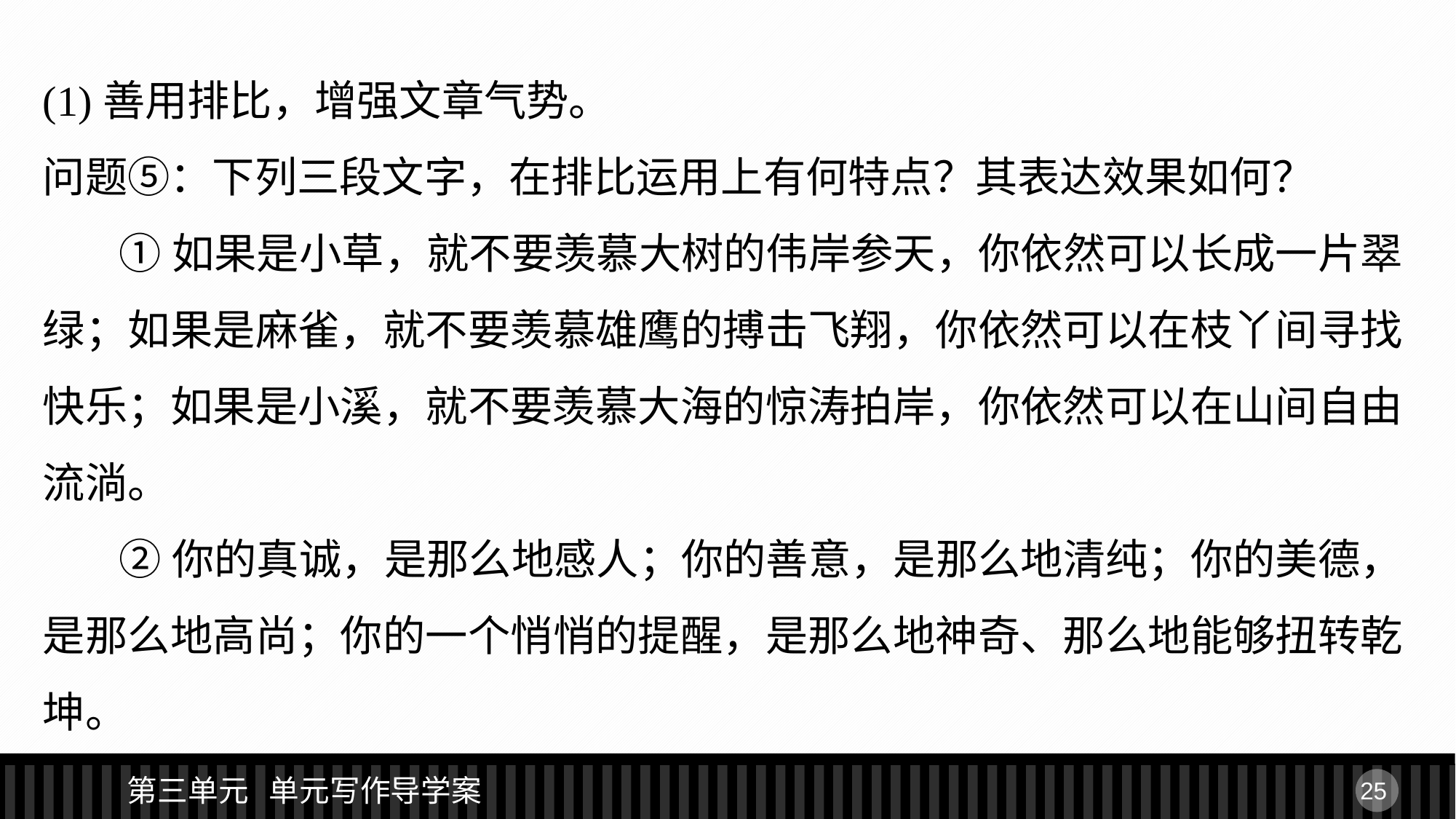

(1)善用排比，增强文章气势。
问题⑤：下列三段文字，在排比运用上有何特点？其表达效果如何？
        ①如果是小草，就不要羡慕大树的伟岸参天，你依然可以长成一片翠绿；如果是麻雀，就不要羡慕雄鹰的搏击飞翔，你依然可以在枝丫间寻找快乐；如果是小溪，就不要羡慕大海的惊涛拍岸，你依然可以在山间自由流淌。
        ②你的真诚，是那么地感人；你的善意，是那么地清纯；你的美德，是那么地高尚；你的一个悄悄的提醒，是那么地神奇、那么地能够扭转乾坤。